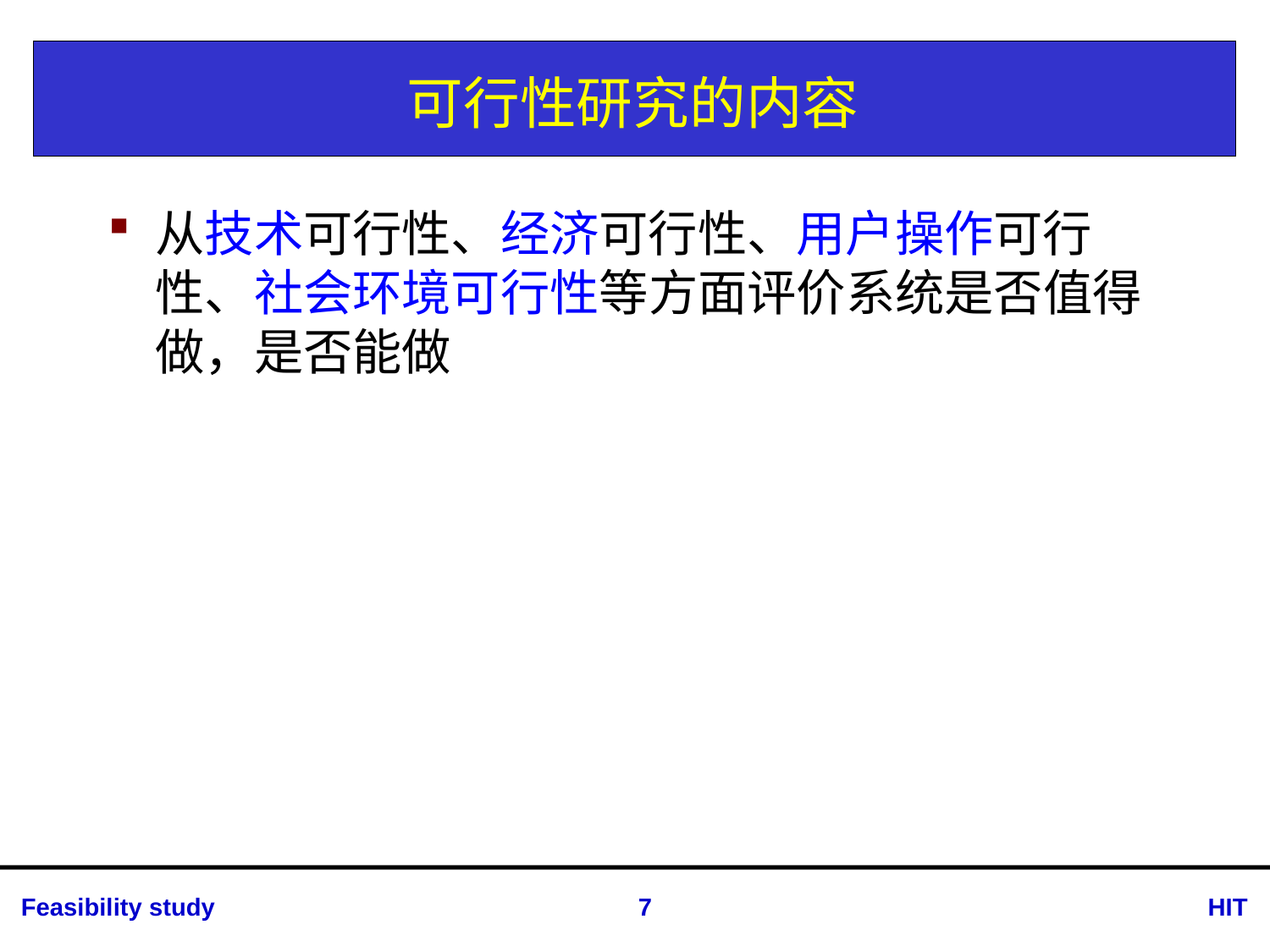

# 可行性研究的内容
从技术可行性、经济可行性、用户操作可行性、社会环境可行性等方面评价系统是否值得做，是否能做